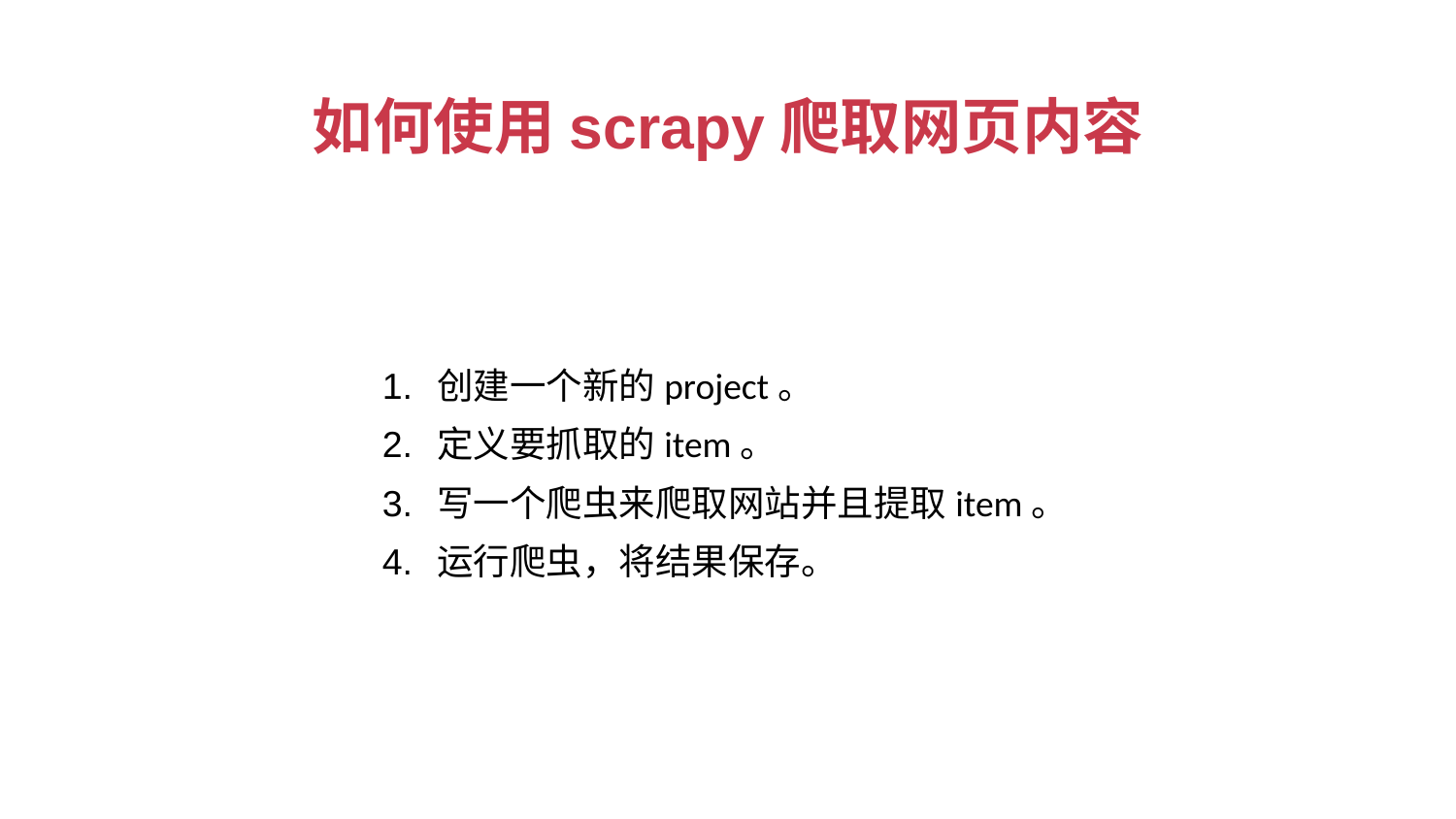

如何使用scrapy爬取网页内容
创建一个新的project。
定义要抓取的item。
写一个爬虫来爬取网站并且提取item。
运行爬虫，将结果保存。